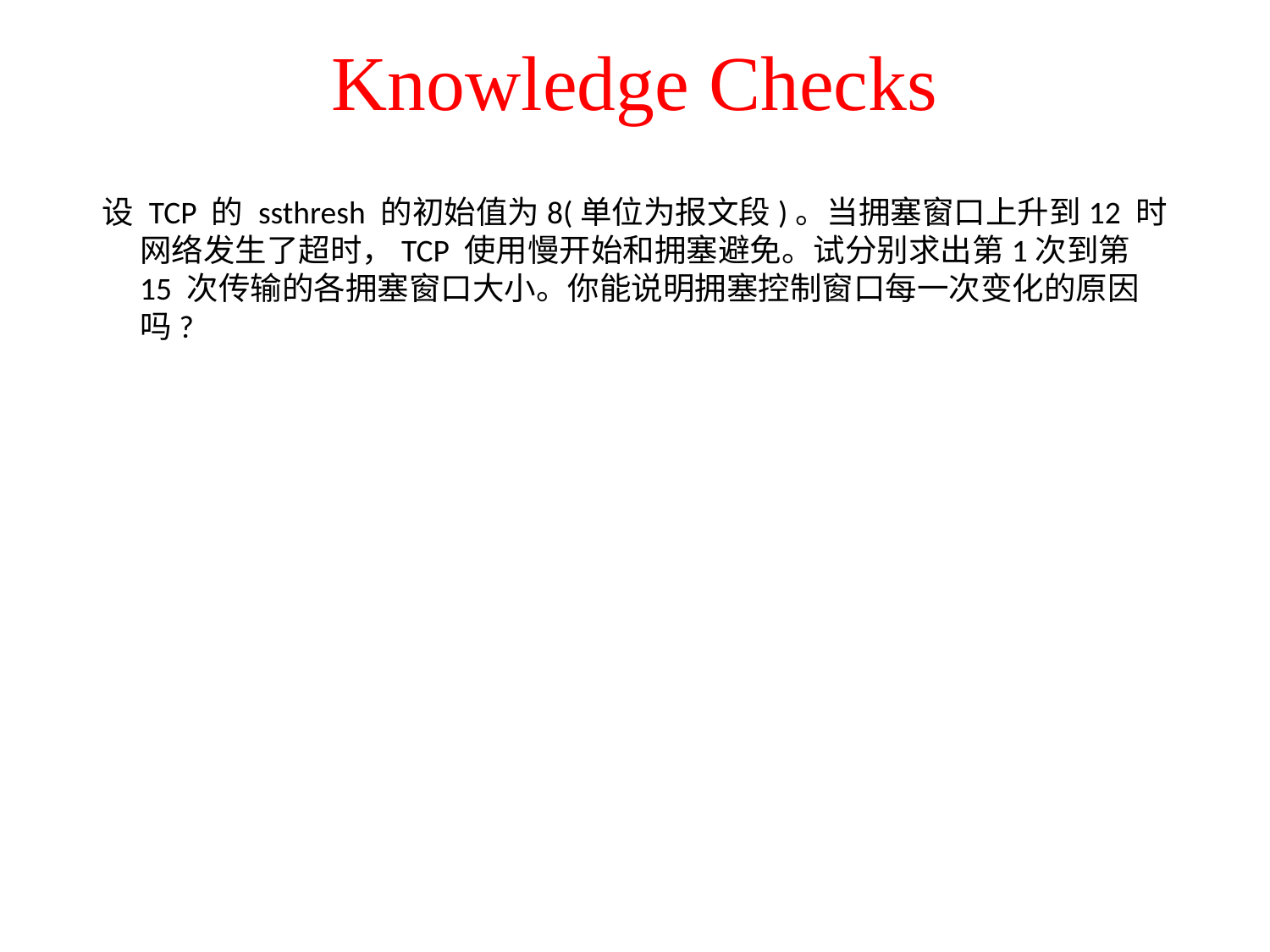

# Knowledge Checks

设 TCP 的 ssthresh 的初始值为8(单位为报文段)。当拥塞窗口上升到12 时网络发生了超时，TCP 使用慢开始和拥塞避免。试分别求出第1次到第15 次传输的各拥塞窗口大小。你能说明拥塞控制窗口每一次变化的原因吗?